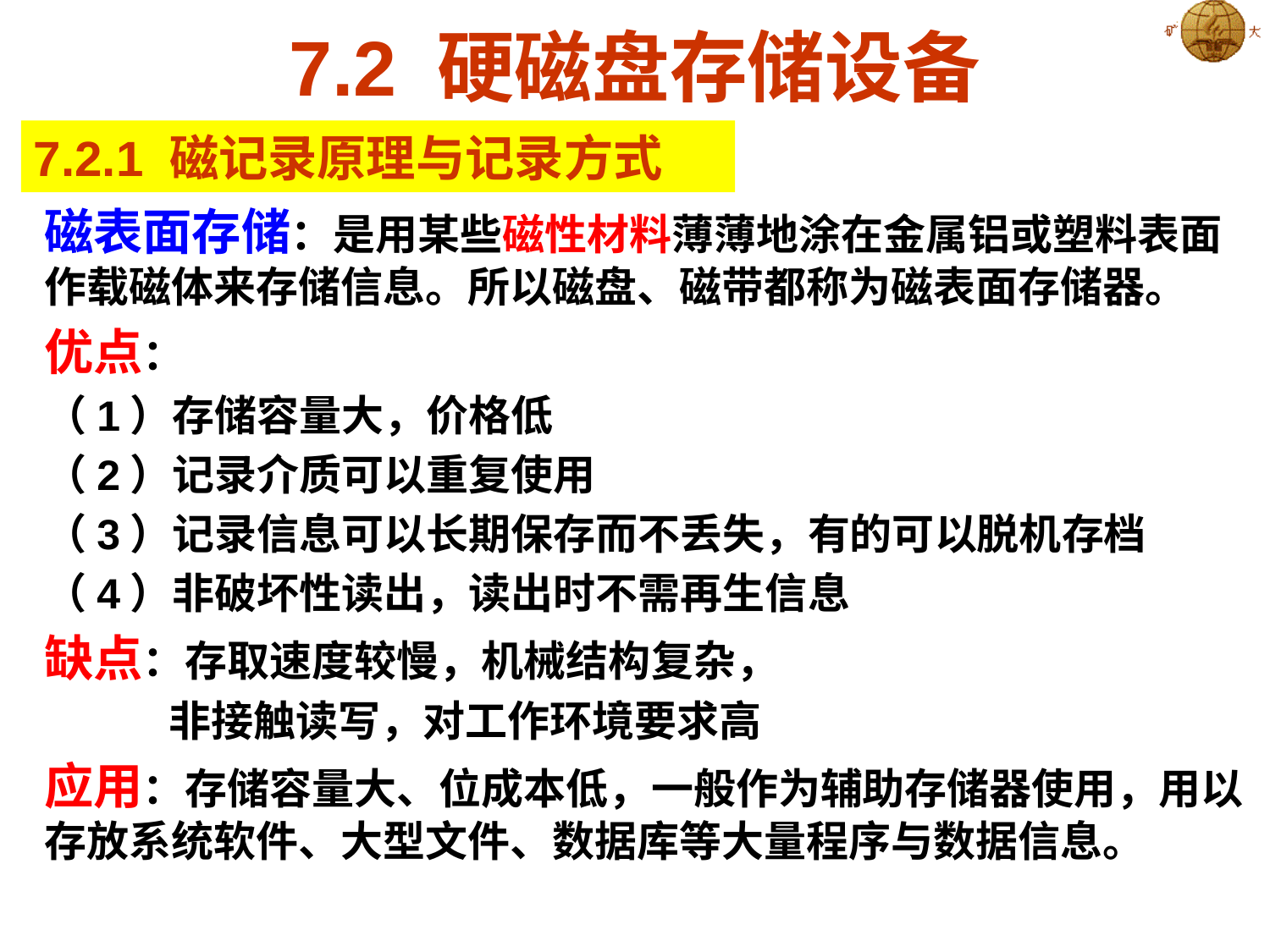

# 7.2 硬磁盘存储设备
7.2.1 磁记录原理与记录方式
磁表面存储：是用某些磁性材料薄薄地涂在金属铝或塑料表面作载磁体来存储信息。所以磁盘、磁带都称为磁表面存储器。
优点：
（1）存储容量大，价格低
（2）记录介质可以重复使用
（3）记录信息可以长期保存而不丢失，有的可以脱机存档
（4）非破坏性读出，读出时不需再生信息
缺点：存取速度较慢，机械结构复杂，
            非接触读写，对工作环境要求高
应用：存储容量大、位成本低，一般作为辅助存储器使用，用以存放系统软件、大型文件、数据库等大量程序与数据信息。